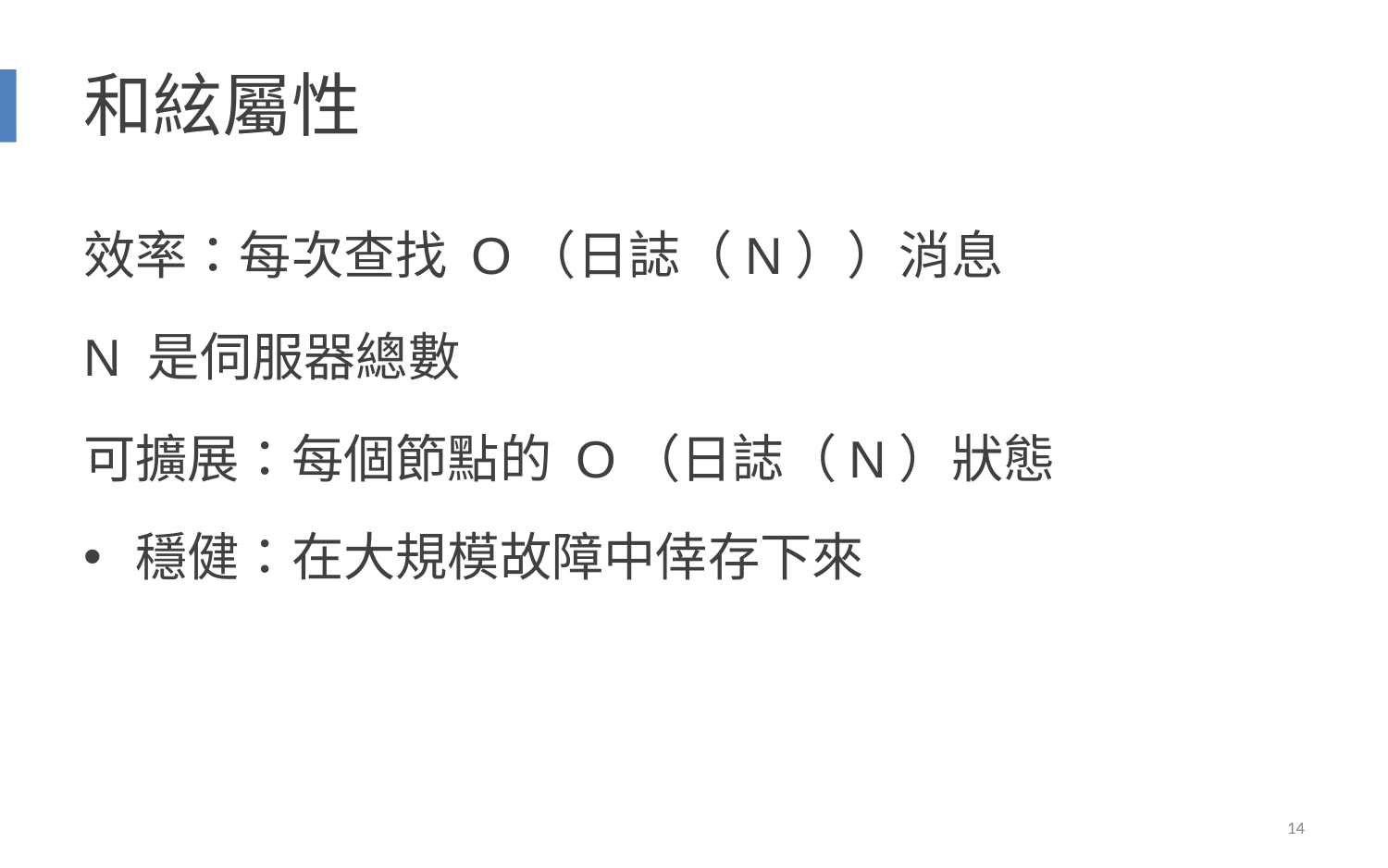

# 和絃屬性
效率：每次查找 O（日誌（N））消息
N 是伺服器總數
可擴展：每個節點的 O（日誌（N）狀態
穩健：在大規模故障中倖存下來
14